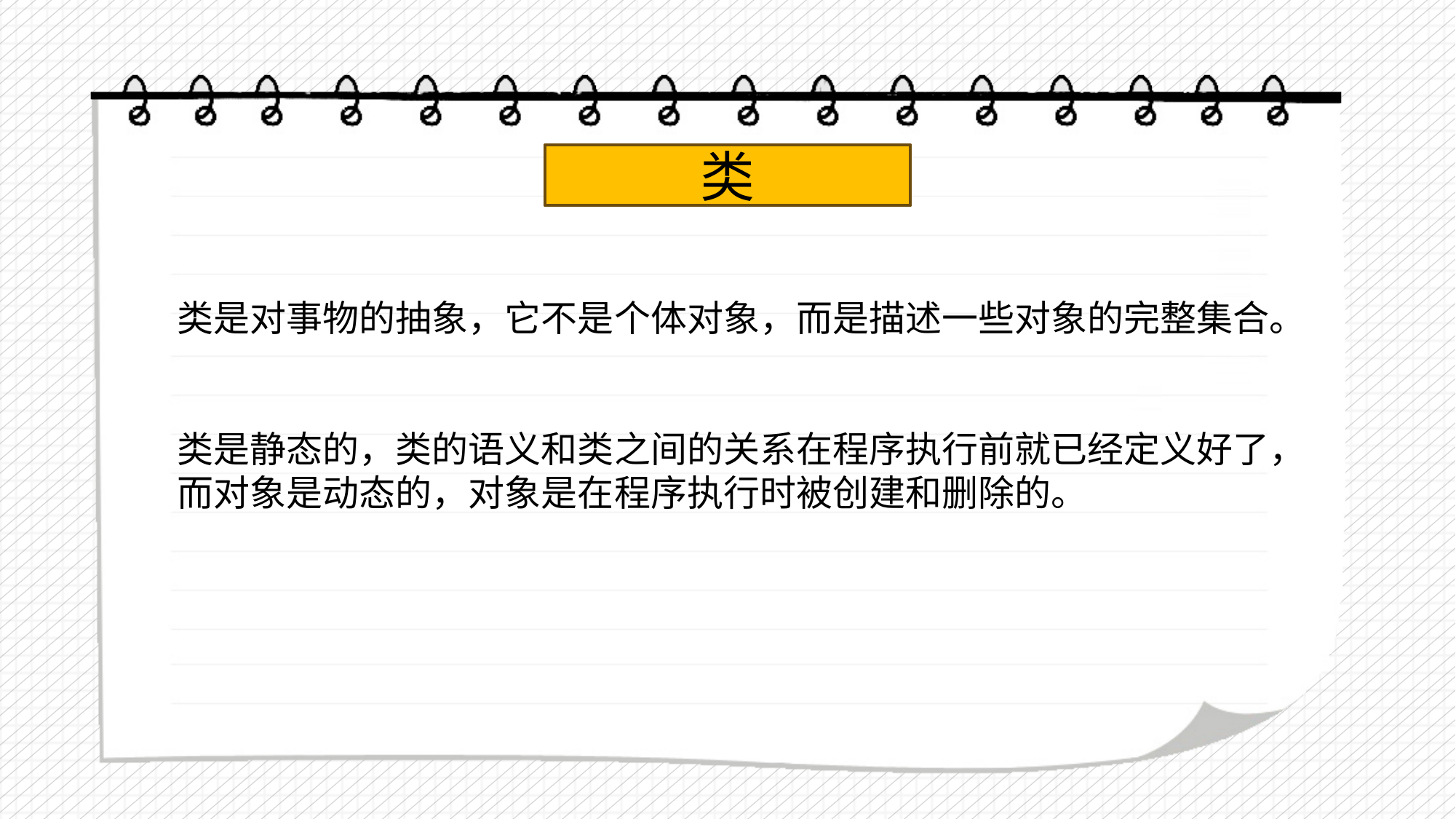

类
类是对事物的抽象，它不是个体对象，而是描述一些对象的完整集合。

类是静态的，类的语义和类之间的关系在程序执行前就已经定义好了，而对象是动态的，对象是在程序执行时被创建和删除的。